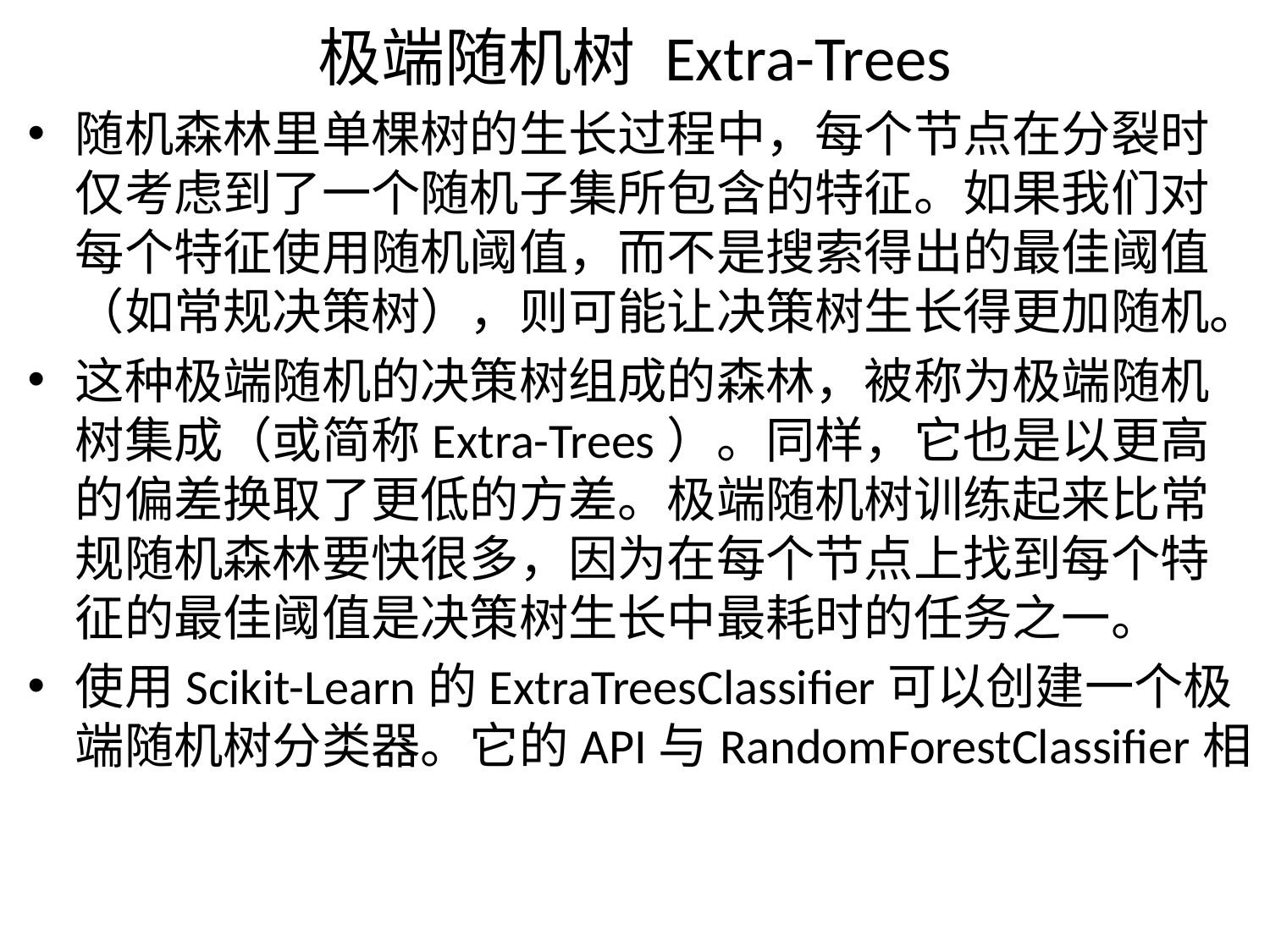

# 极端随机树 Extra-Trees
随机森林里单棵树的生长过程中，每个节点在分裂时仅考虑到了一个随机子集所包含的特征。如果我们对每个特征使用随机阈值，而不是搜索得出的最佳阈值（如常规决策树），则可能让决策树生长得更加随机。
这种极端随机的决策树组成的森林，被称为极端随机树集成（或简称Extra-Trees）。同样，它也是以更高的偏差换取了更低的方差。极端随机树训练起来比常规随机森林要快很多，因为在每个节点上找到每个特征的最佳阈值是决策树生长中最耗时的任务之一。
使用Scikit-Learn的ExtraTreesClassifier可以创建一个极端随机树分类器。它的API与RandomForestClassifier相